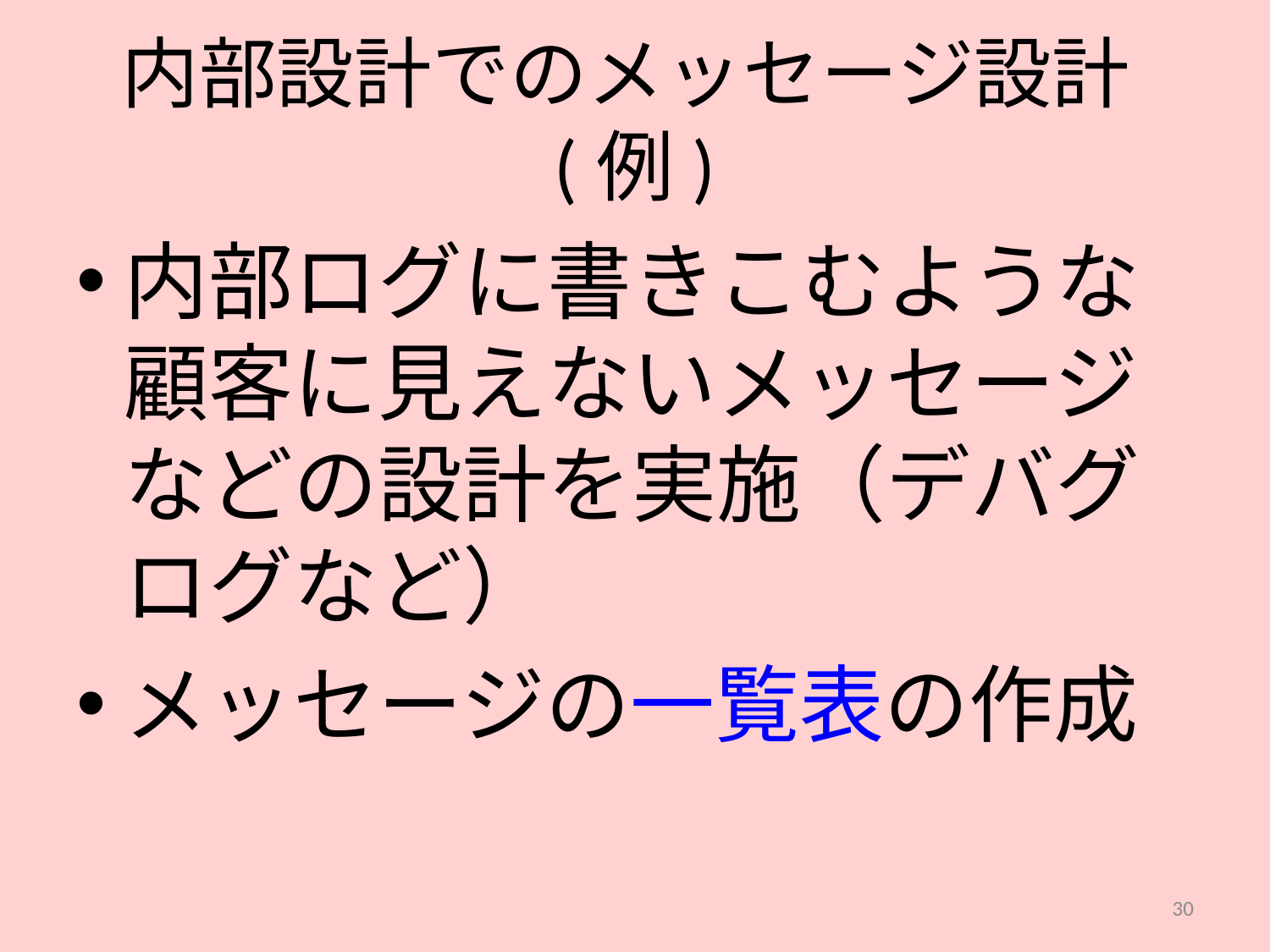

# 内部設計でのメッセージ設計(例)
内部ログに書きこむような顧客に見えないメッセージなどの設計を実施（デバグログなど）
メッセージの一覧表の作成
30